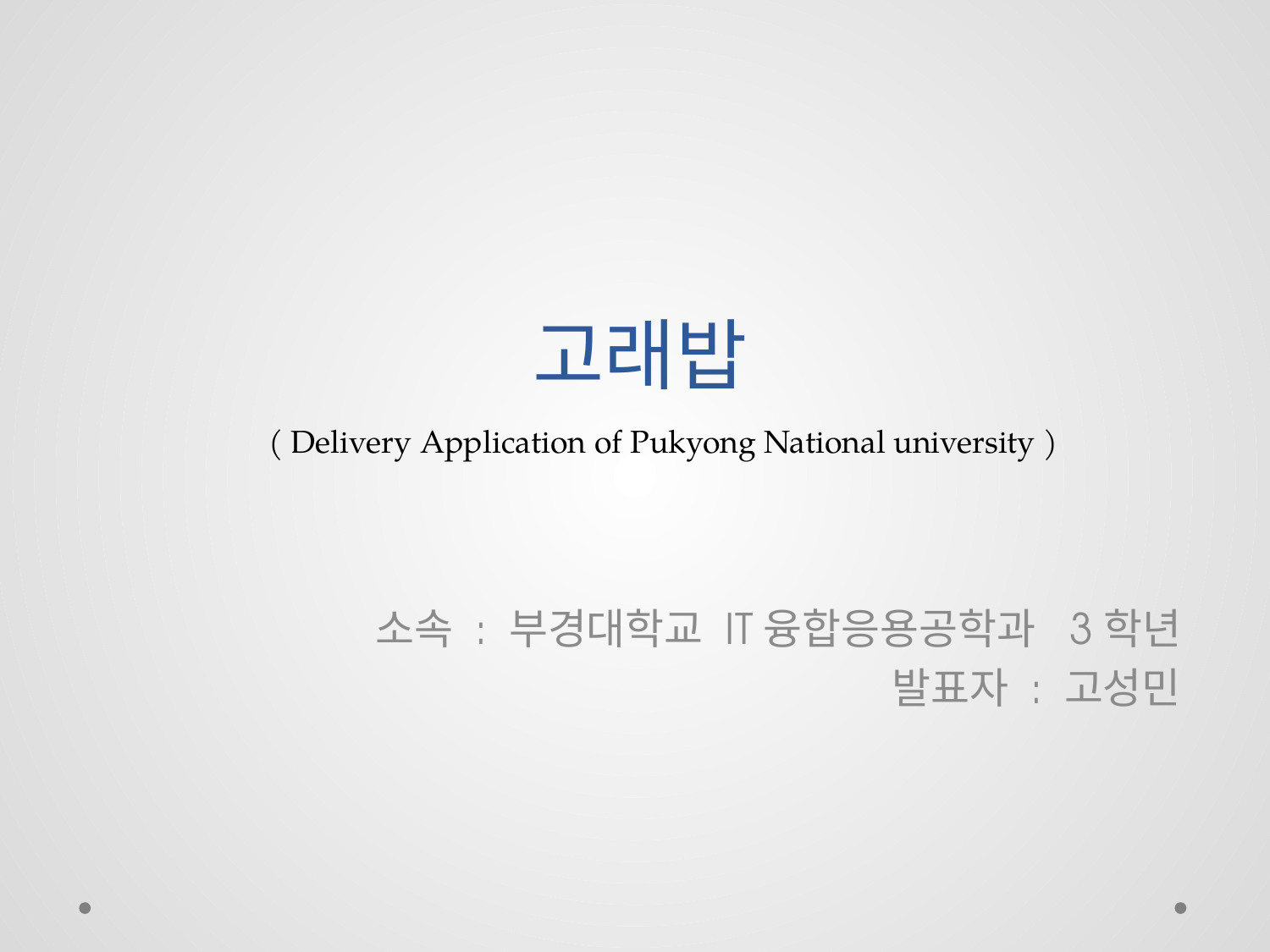

# 고래밥
( Delivery Application of Pukyong National university )
소속 : 부경대학교 IT융합응용공학과  3학년
발표자 : 고성민